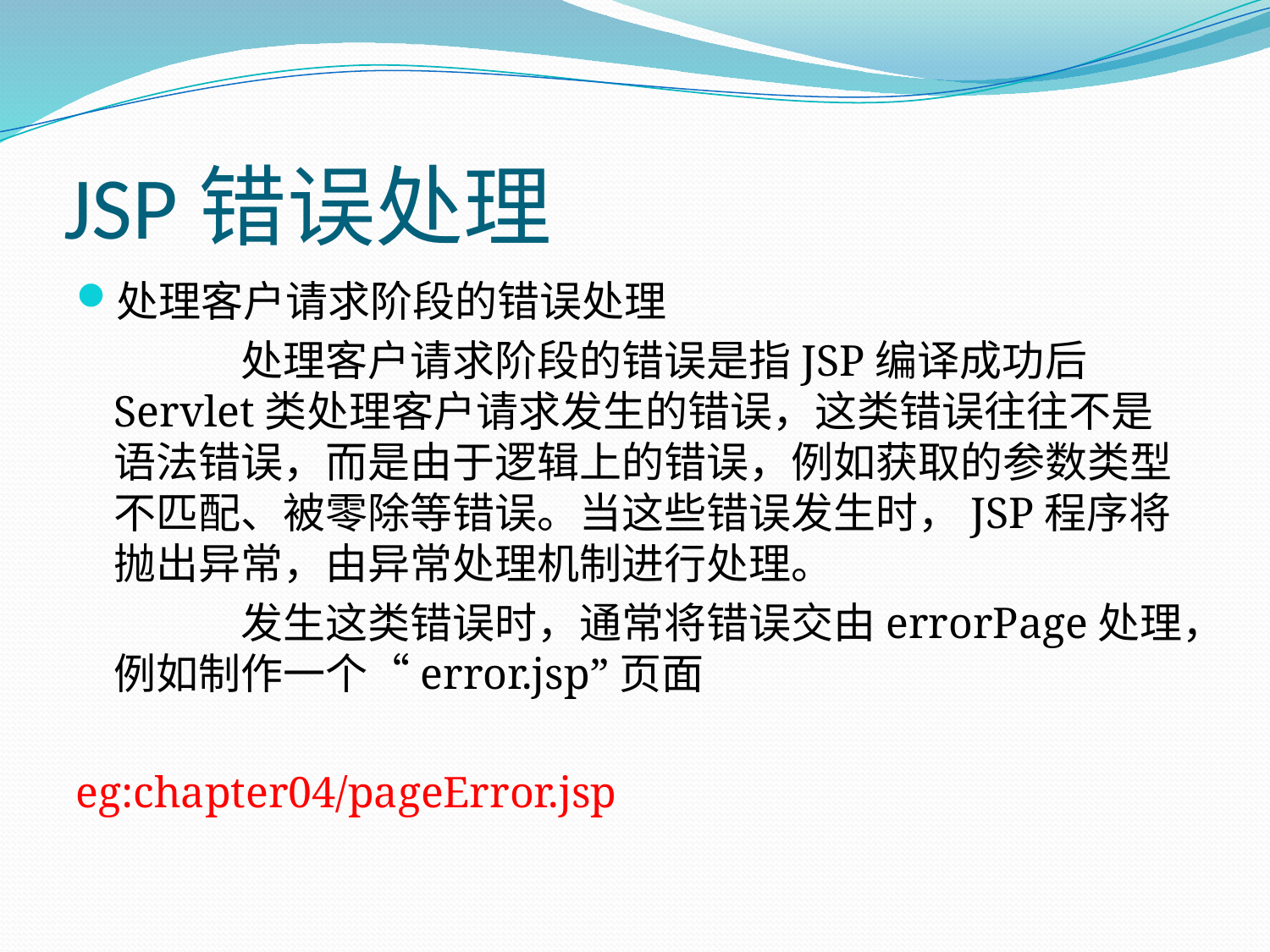

# JSP错误处理
处理客户请求阶段的错误处理
		处理客户请求阶段的错误是指JSP编译成功后Servlet类处理客户请求发生的错误，这类错误往往不是语法错误，而是由于逻辑上的错误，例如获取的参数类型不匹配、被零除等错误。当这些错误发生时，JSP程序将抛出异常，由异常处理机制进行处理。
		发生这类错误时，通常将错误交由errorPage处理，例如制作一个“error.jsp”页面

eg:chapter04/pageError.jsp